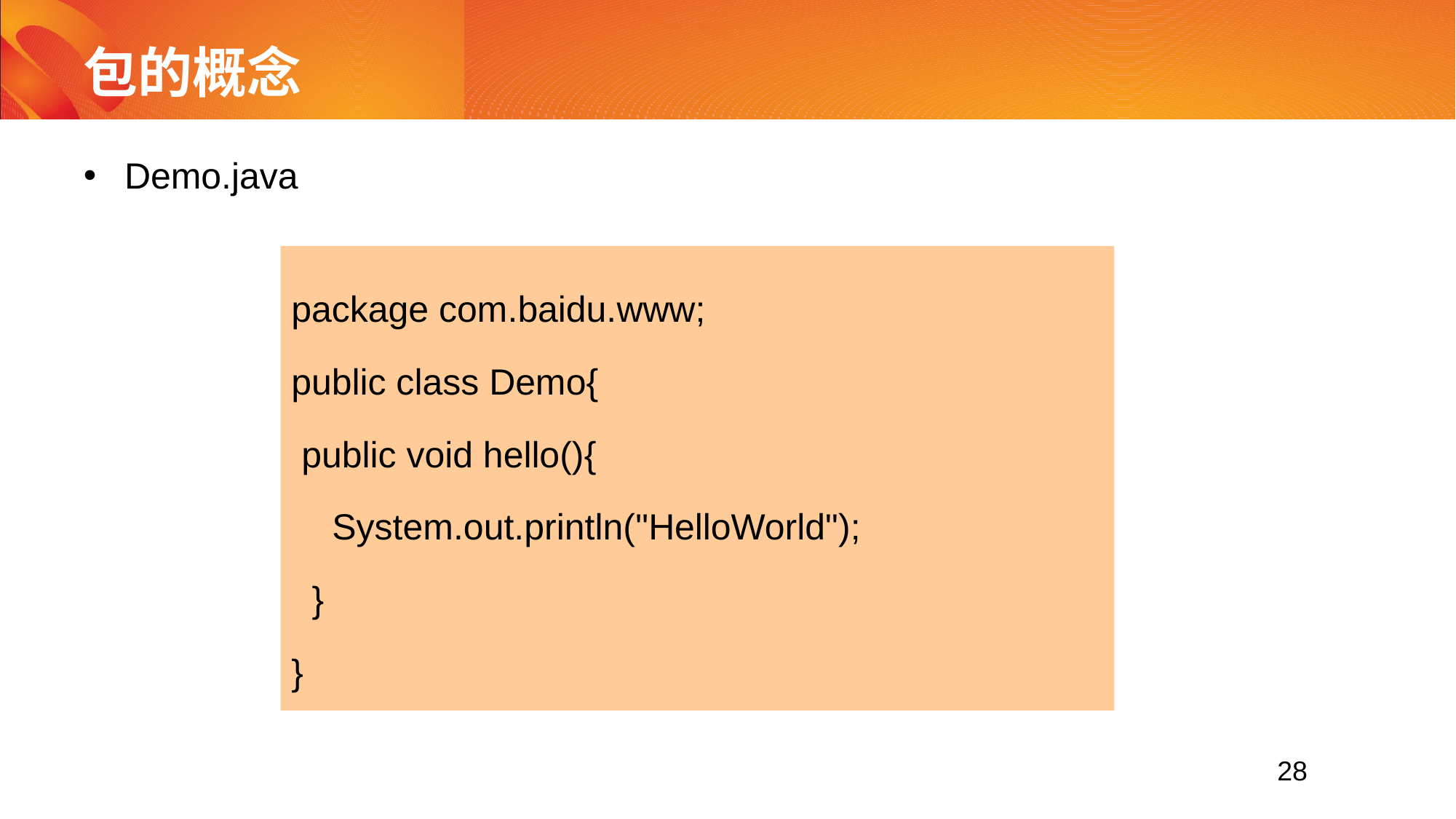

# 包的概念
Demo.java

package com.baidu.www;
public class Demo{
 public void hello(){
    System.out.println("HelloWorld");
  }
}